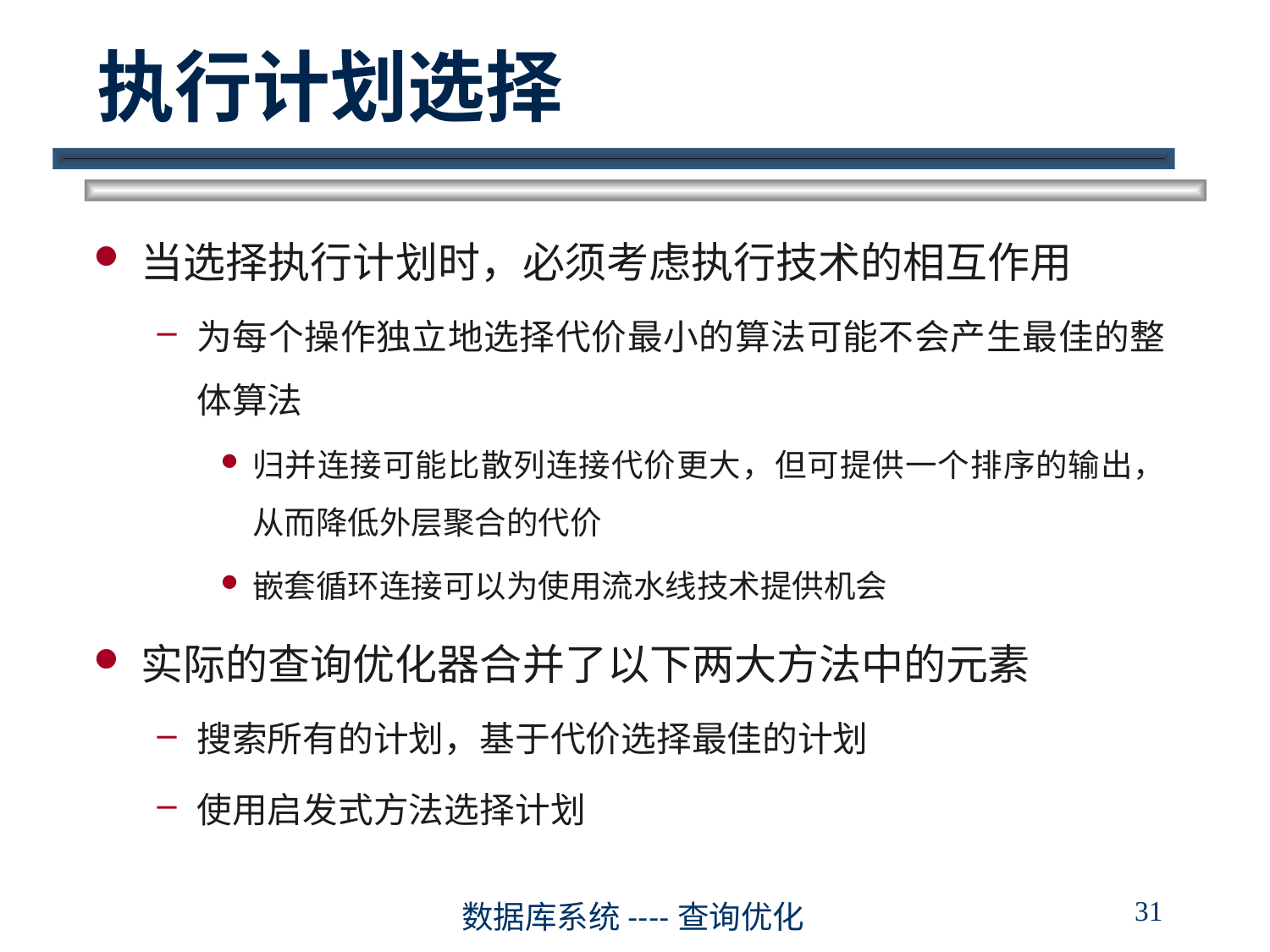

# 执行计划选择
当选择执行计划时，必须考虑执行技术的相互作用
为每个操作独立地选择代价最小的算法可能不会产生最佳的整体算法
归并连接可能比散列连接代价更大，但可提供一个排序的输出，从而降低外层聚合的代价
嵌套循环连接可以为使用流水线技术提供机会
实际的查询优化器合并了以下两大方法中的元素
搜索所有的计划，基于代价选择最佳的计划
使用启发式方法选择计划
31
数据库系统----查询优化